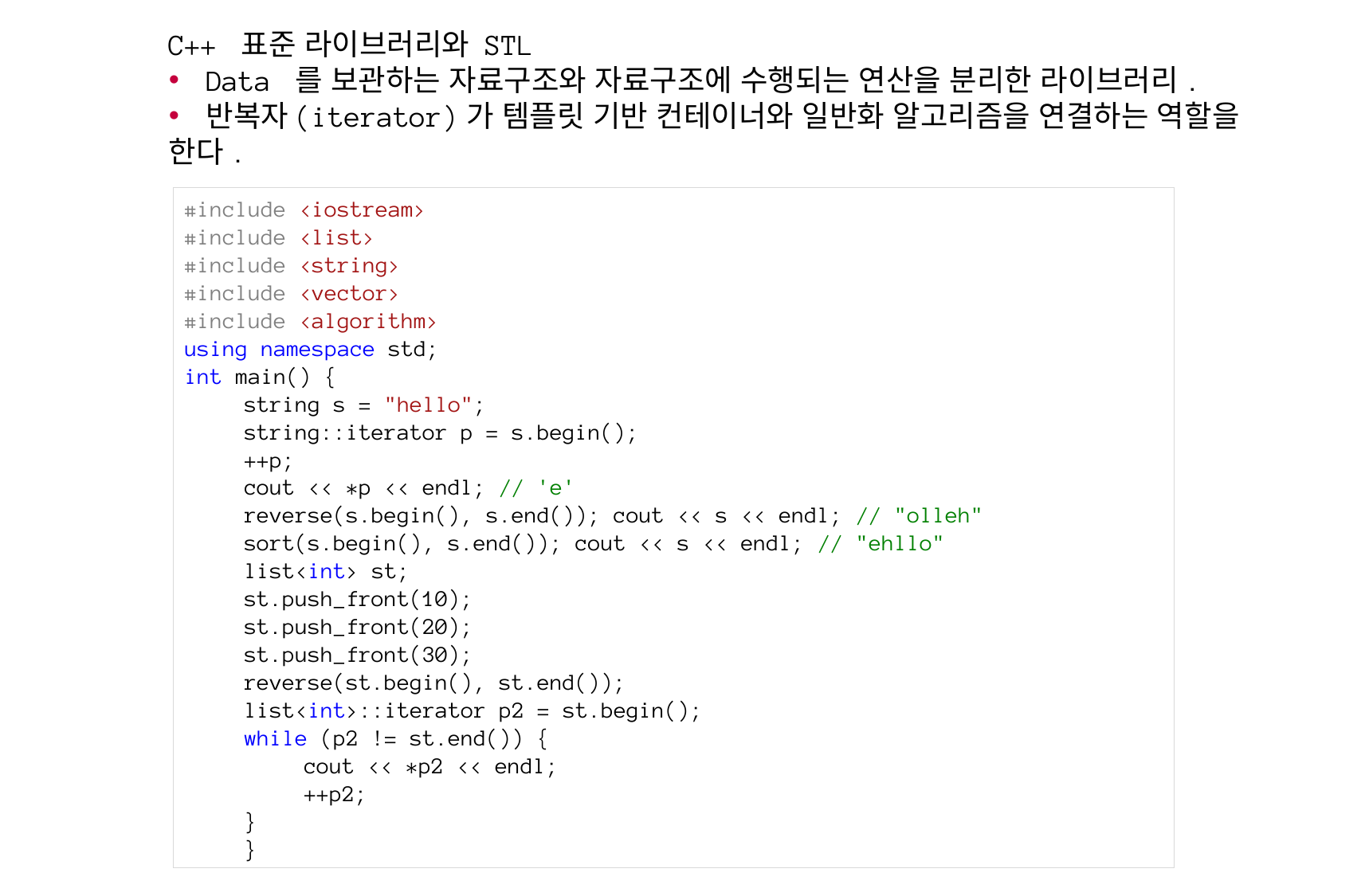

C++ 표준 라이브러리와 STL
Data 를 보관하는 자료구조와 자료구조에 수행되는 연산을 분리한 라이브러리.
반복자(iterator)가 템플릿 기반 컨테이너와 일반화 알고리즘을 연결하는 역할을
한다.
#include <iostream>
#include <list>
#include <string>
#include <vector>
#include <algorithm>
using namespace std;
int main() {
string s = "hello";
string::iterator p = s.begin();
++p;
cout << *p << endl; // 'e'
reverse(s.begin(), s.end()); cout << s << endl; // "olleh"
sort(s.begin(), s.end()); cout << s << endl; // "ehllo"
list<int> st;
st.push_front(10);
st.push_front(20);
st.push_front(30);
reverse(st.begin(), st.end());
list<int>::iterator p2 = st.begin();
while (p2 != st.end()) {
cout << *p2 << endl;
++p2;
}
}